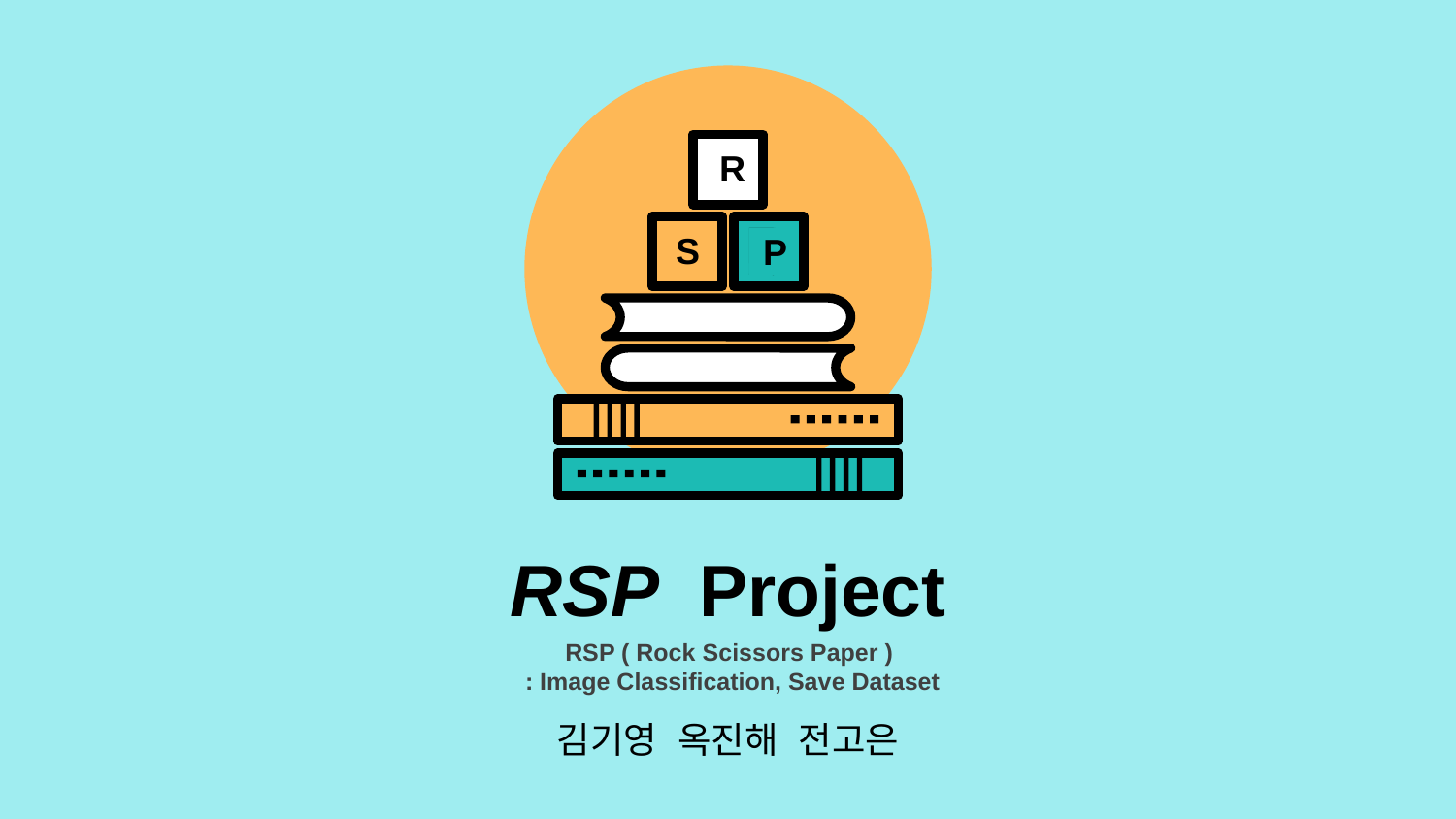

R

S

P

# RSP  Project
RSP ( Rock Scissors Paper )
 : Image Classification, Save Dataset
김기영  옥진해  전고은